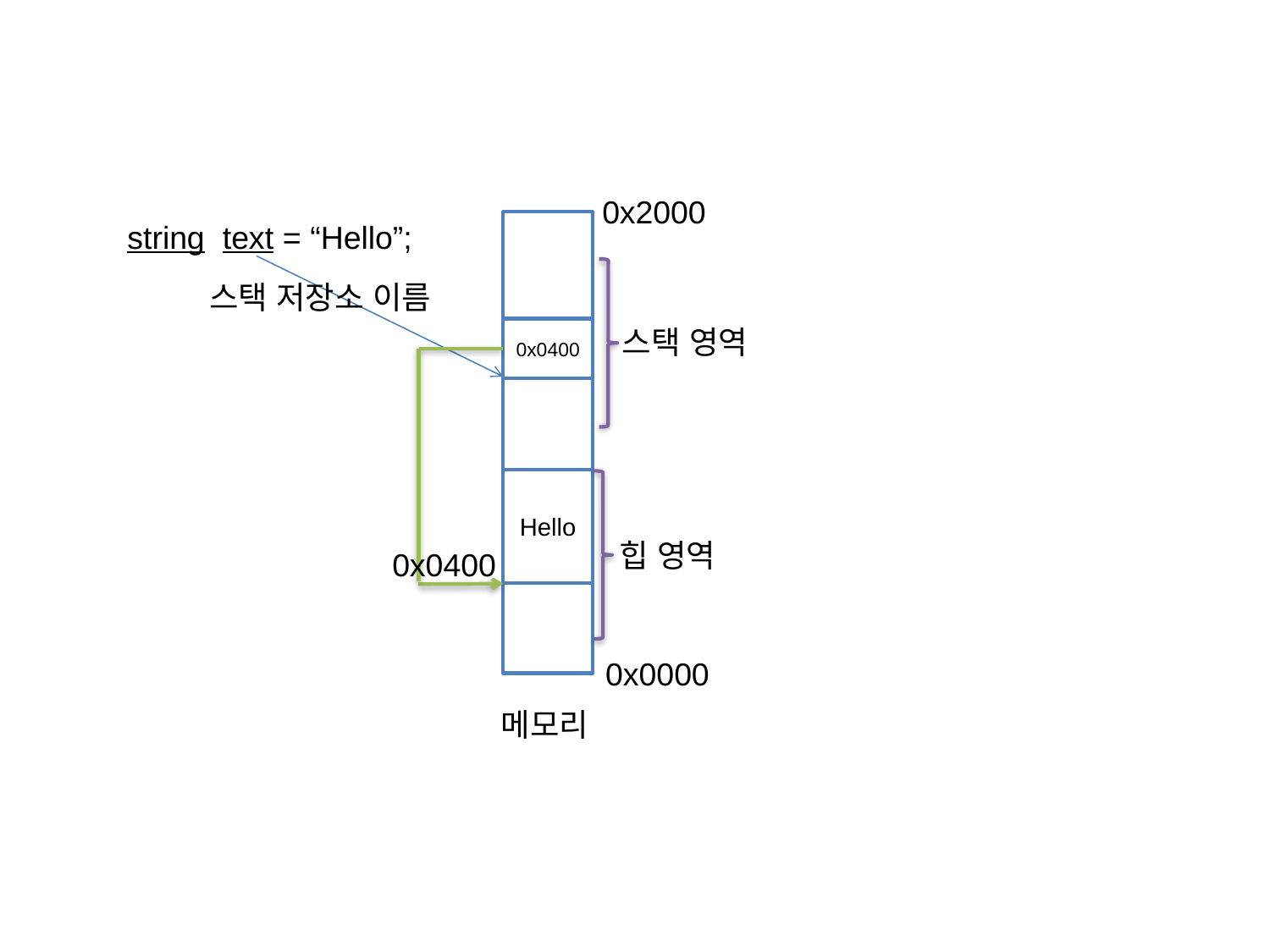

0x2000

string  text = “Hello”;

스택 저장소 이름
스택 영역
0x0400
Hello

힙 영역
0x0400
0x0000
메모리